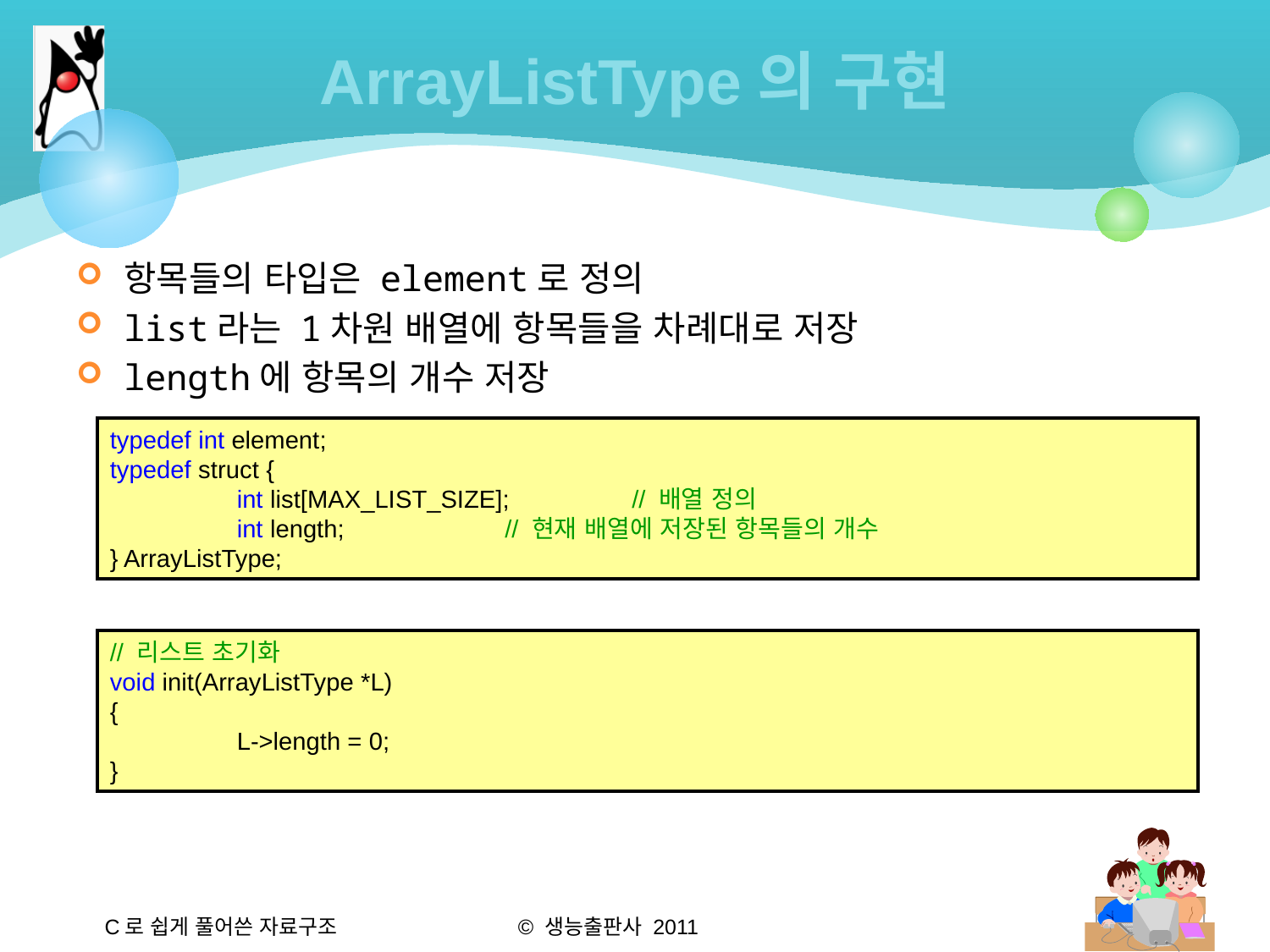

# ArrayListType의 구현
항목들의 타입은 element로 정의
list라는 1차원 배열에 항목들을 차례대로 저장
length에 항목의 개수 저장
typedef int element;
typedef struct {
	int list[MAX_LIST_SIZE];	  // 배열 정의
	int length;		  // 현재 배열에 저장된 항목들의 개수
} ArrayListType;
// 리스트 초기화
void init(ArrayListType *L)
{
	L->length = 0;
}